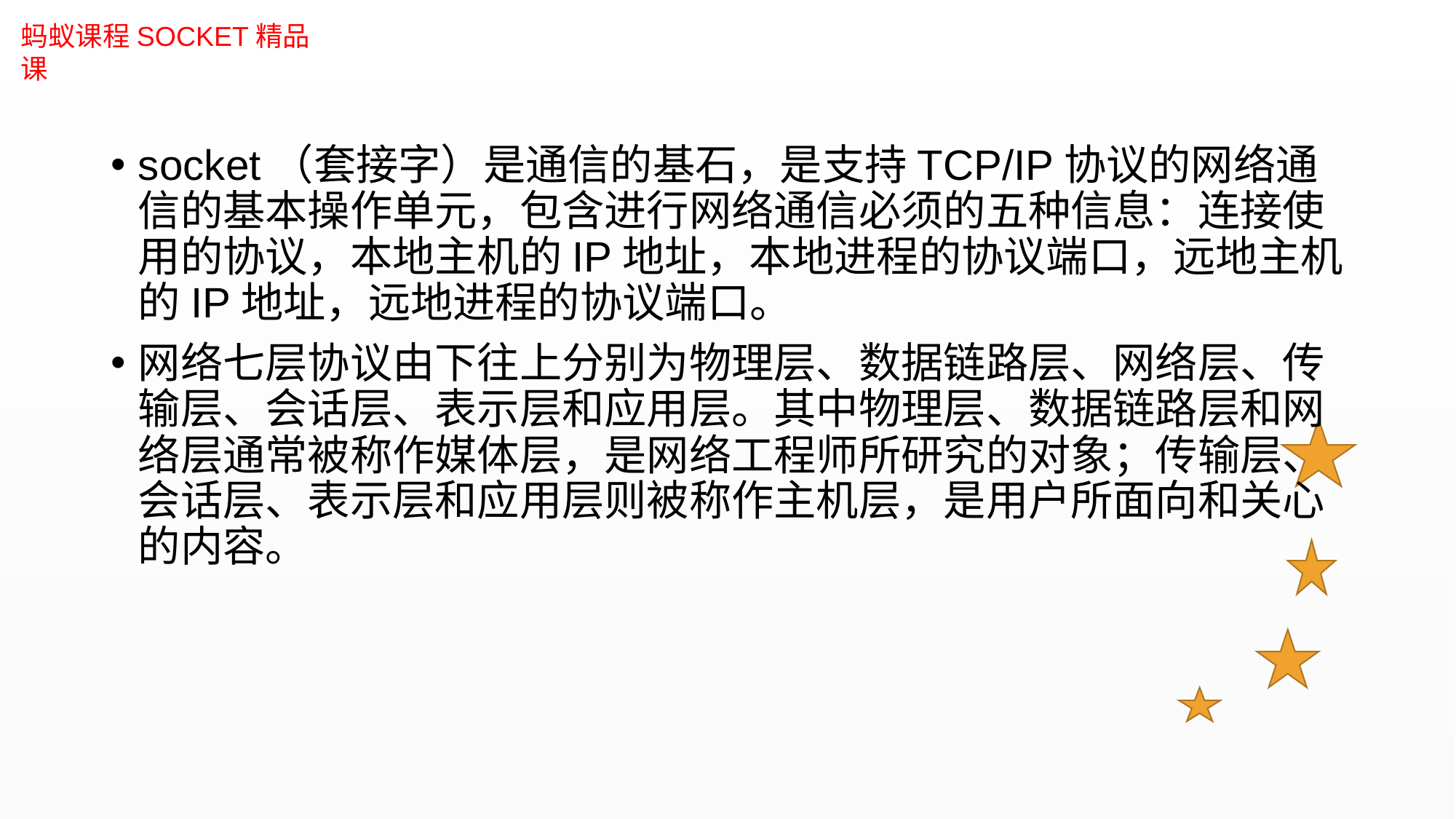

socket（套接字）是通信的基石，是支持TCP/IP协议的网络通信的基本操作单元，包含进行网络通信必须的五种信息：连接使用的协议，本地主机的IP地址，本地进程的协议端口，远地主机的IP地址，远地进程的协议端口。
网络七层协议由下往上分别为物理层、数据链路层、网络层、传输层、会话层、表示层和应用层。其中物理层、数据链路层和网络层通常被称作媒体层，是网络工程师所研究的对象；传输层、会话层、表示层和应用层则被称作主机层，是用户所面向和关心的内容。